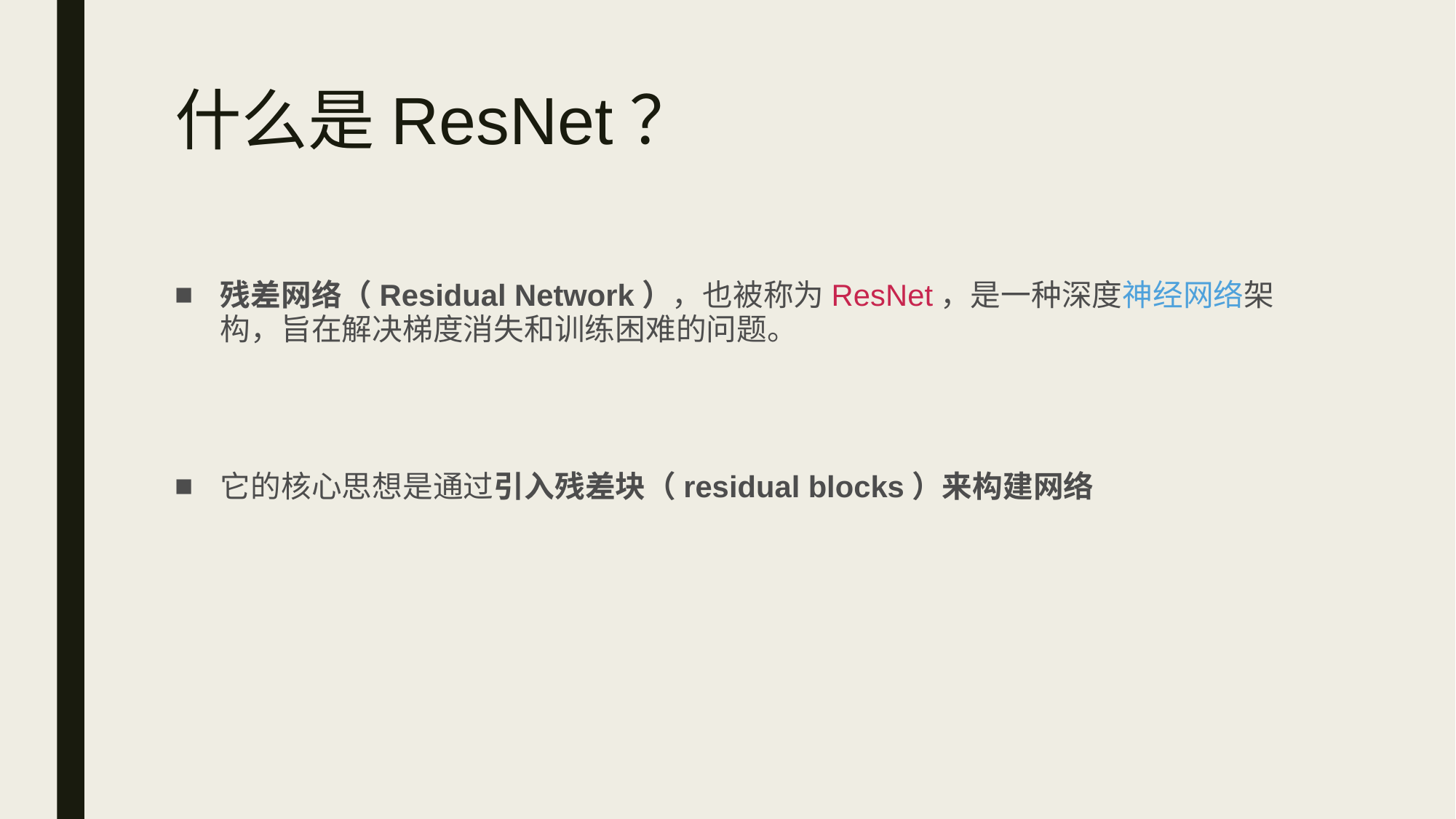

# 什么是ResNet？
残差网络（Residual Network），也被称为ResNet，是一种深度神经网络架构，旨在解决梯度消失和训练困难的问题。

它的核心思想是通过引入残差块（residual blocks）来构建网络